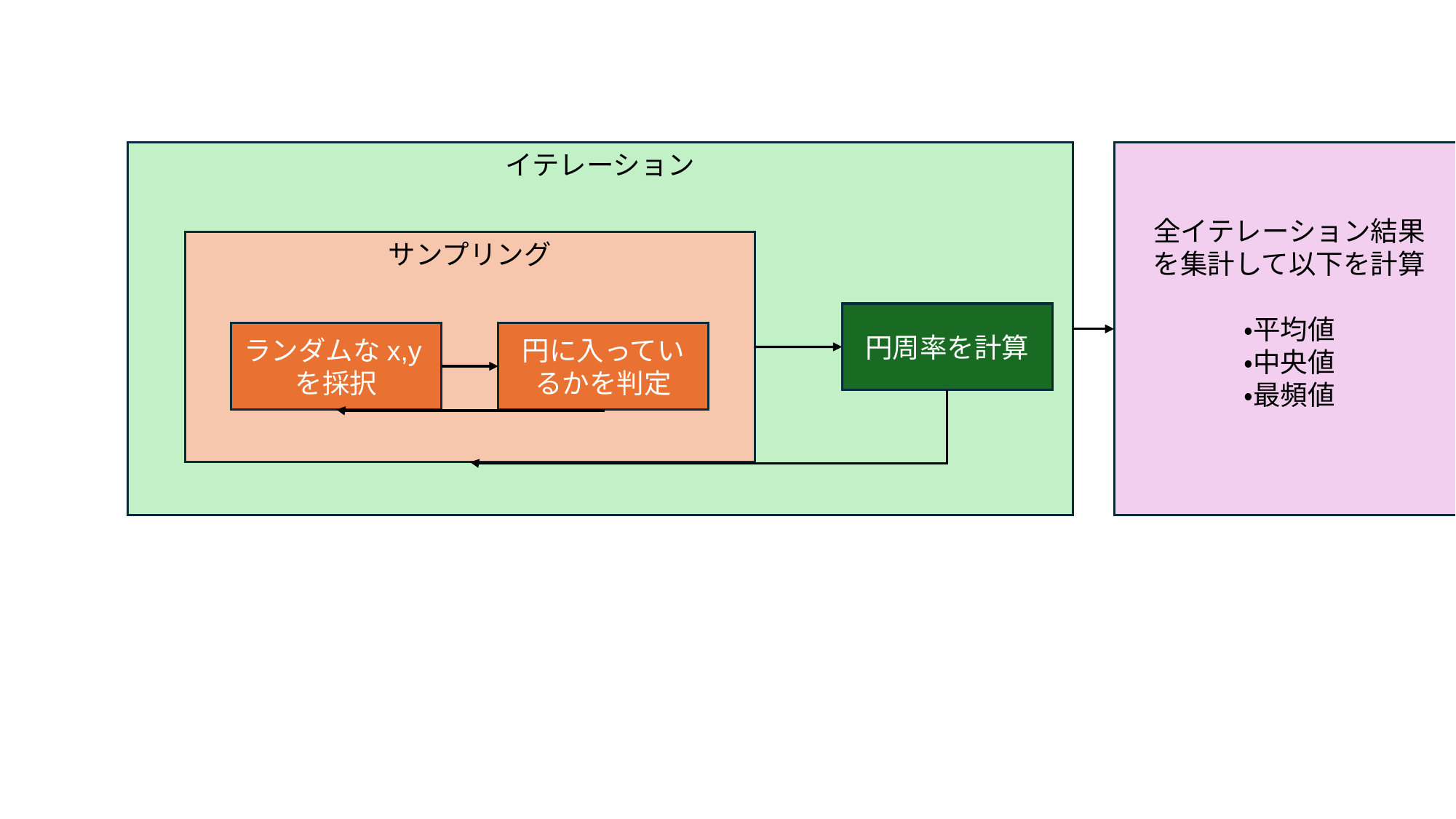

イテレーション
全イテレーション結果
を集計して以下を計算

・平均値
・中央値
・最頻値

サンプリング
円周率を計算
円に入っているかを判定
ランダムなx,yを採択